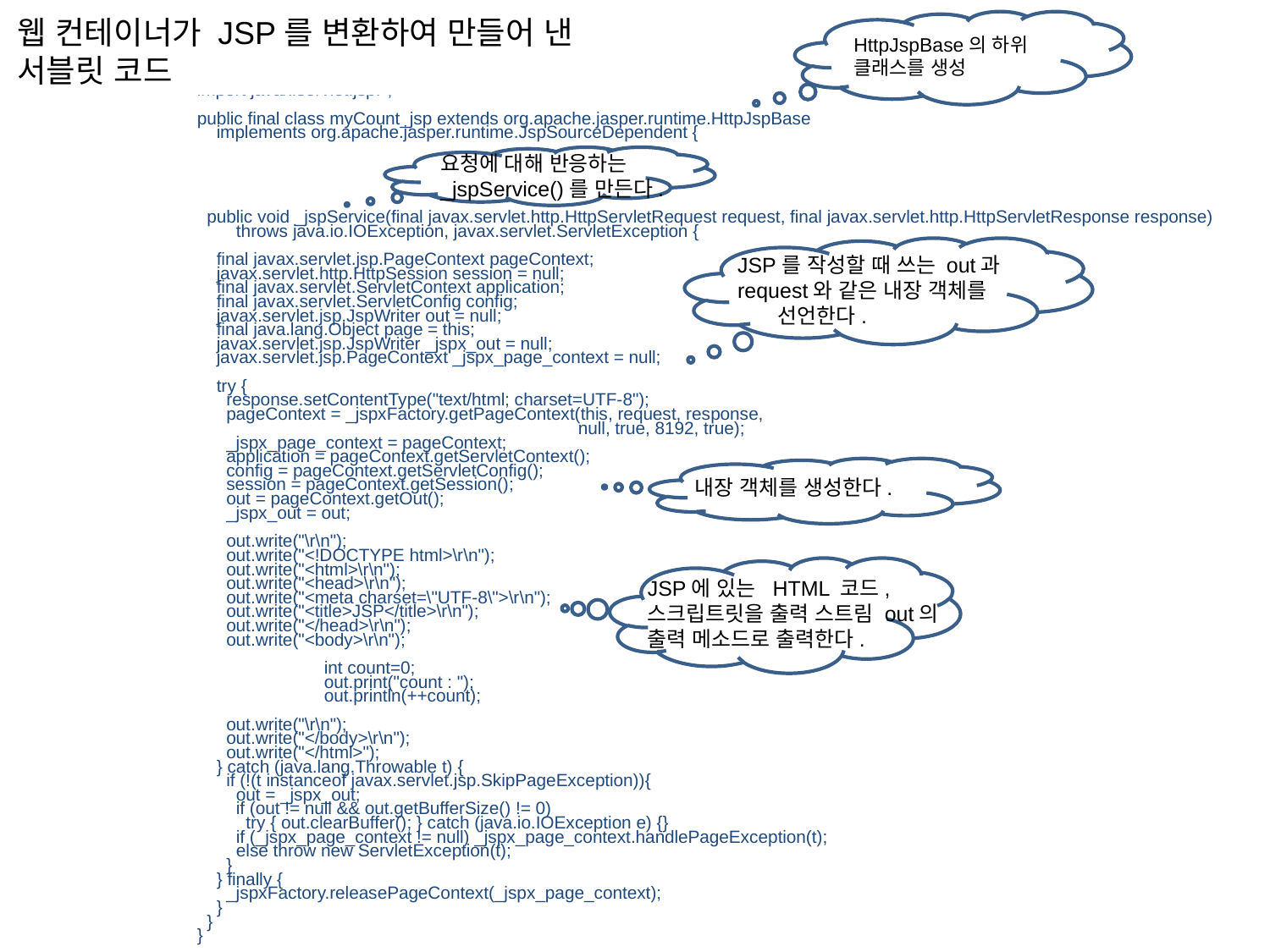

웹 컨테이너가 JSP를 변환하여 만들어 낸 서블릿 코드
HttpJspBase의 하위 클래스를 생성

package org.apache.jsp;

import javax.servlet.*;
import javax.servlet.http.*;
import javax.servlet.jsp.*;

public final class myCount_jsp extends org.apache.jasper.runtime.HttpJspBase
    implements org.apache.jasper.runtime.JspSourceDependent {

  public void _jspService(final javax.servlet.http.HttpServletRequest request, final javax.servlet.http.HttpServletResponse response)
        throws java.io.IOException, javax.servlet.ServletException {

    final javax.servlet.jsp.PageContext pageContext;
    javax.servlet.http.HttpSession session = null;
    final javax.servlet.ServletContext application;
    final javax.servlet.ServletConfig config;
    javax.servlet.jsp.JspWriter out = null;
    final java.lang.Object page = this;
    javax.servlet.jsp.JspWriter _jspx_out = null;
    javax.servlet.jsp.PageContext _jspx_page_context = null;

    try {
      response.setContentType("text/html; charset=UTF-8");
      pageContext = _jspxFactory.getPageContext(this, request, response,
      			null, true, 8192, true);
      _jspx_page_context = pageContext;
      application = pageContext.getServletContext();
      config = pageContext.getServletConfig();
      session = pageContext.getSession();
      out = pageContext.getOut();
      _jspx_out = out;

      out.write("\r\n");
      out.write("<!DOCTYPE html>\r\n");
      out.write("<html>\r\n");
      out.write("<head>\r\n");
      out.write("<meta charset=\"UTF-8\">\r\n");
      out.write("<title>JSP</title>\r\n");
      out.write("</head>\r\n");
      out.write("<body>\r\n");

	int count=0;
	out.print("count : ");
	out.println(++count);

      out.write("\r\n");
      out.write("</body>\r\n");
      out.write("</html>");
    } catch (java.lang.Throwable t) {
      if (!(t instanceof javax.servlet.jsp.SkipPageException)){
        out = _jspx_out;
        if (out != null && out.getBufferSize() != 0)
          try { out.clearBuffer(); } catch (java.io.IOException e) {}
        if (_jspx_page_context != null) _jspx_page_context.handlePageException(t);
        else throw new ServletException(t);
      }
    } finally {
      _jspxFactory.releasePageContext(_jspx_page_context);
    }
  }
}

요청에 대해 반응하는 _jspService()를 만든다.

JSP를 작성할 때 쓰는 out과
request와 같은 내장 객체를
      선언한다.

내장 객체를 생성한다.

JSP에 있는  HTML 코드, 스크립트릿을 출력 스트림 out의 출력 메소드로 출력한다.